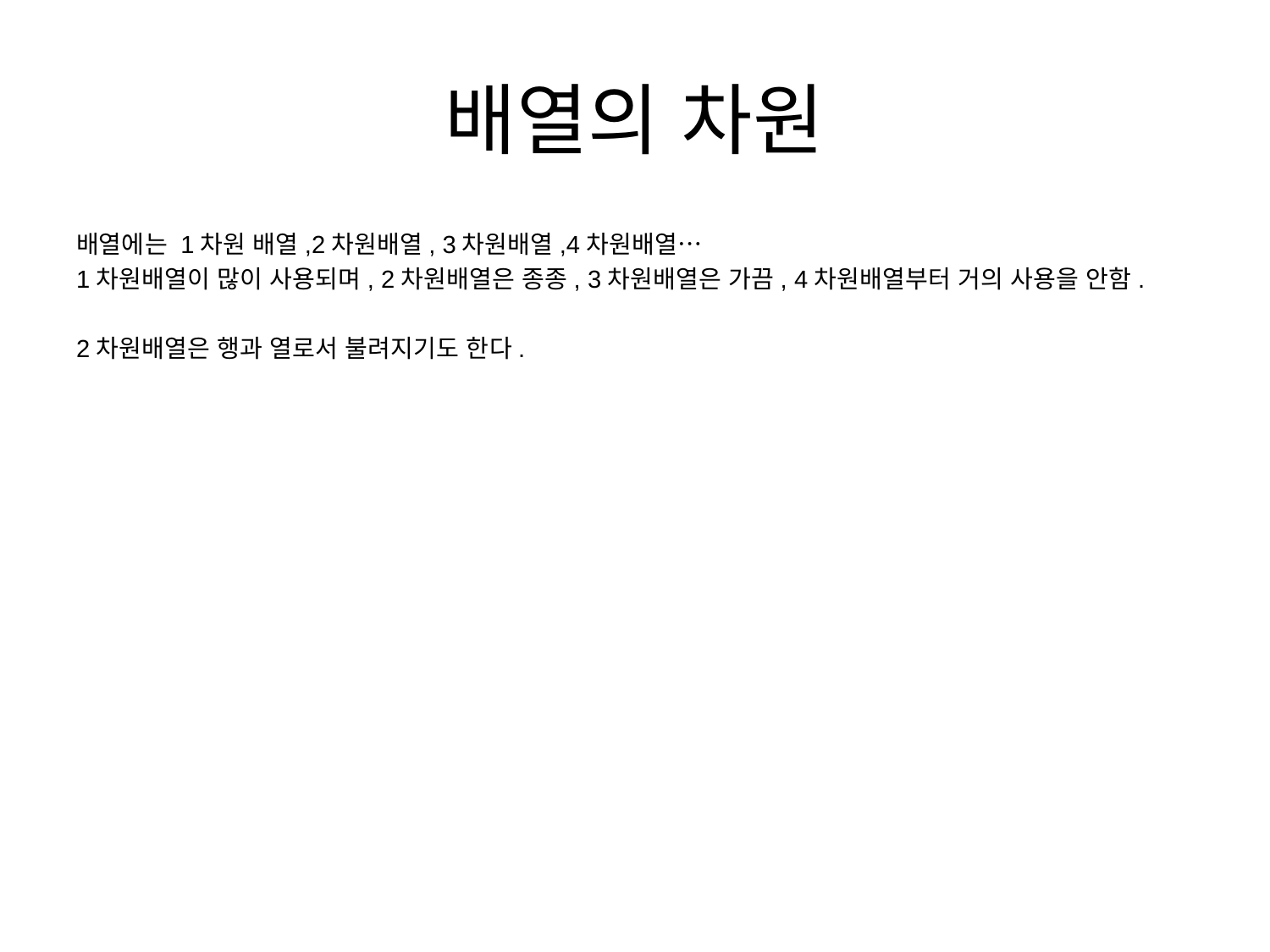

# 배열의 차원
배열에는 1차원 배열,2차원배열, 3차원배열,4차원배열…
1차원배열이 많이 사용되며, 2차원배열은 종종, 3차원배열은 가끔, 4차원배열부터 거의 사용을 안함.

2차원배열은 행과 열로서 불려지기도 한다.